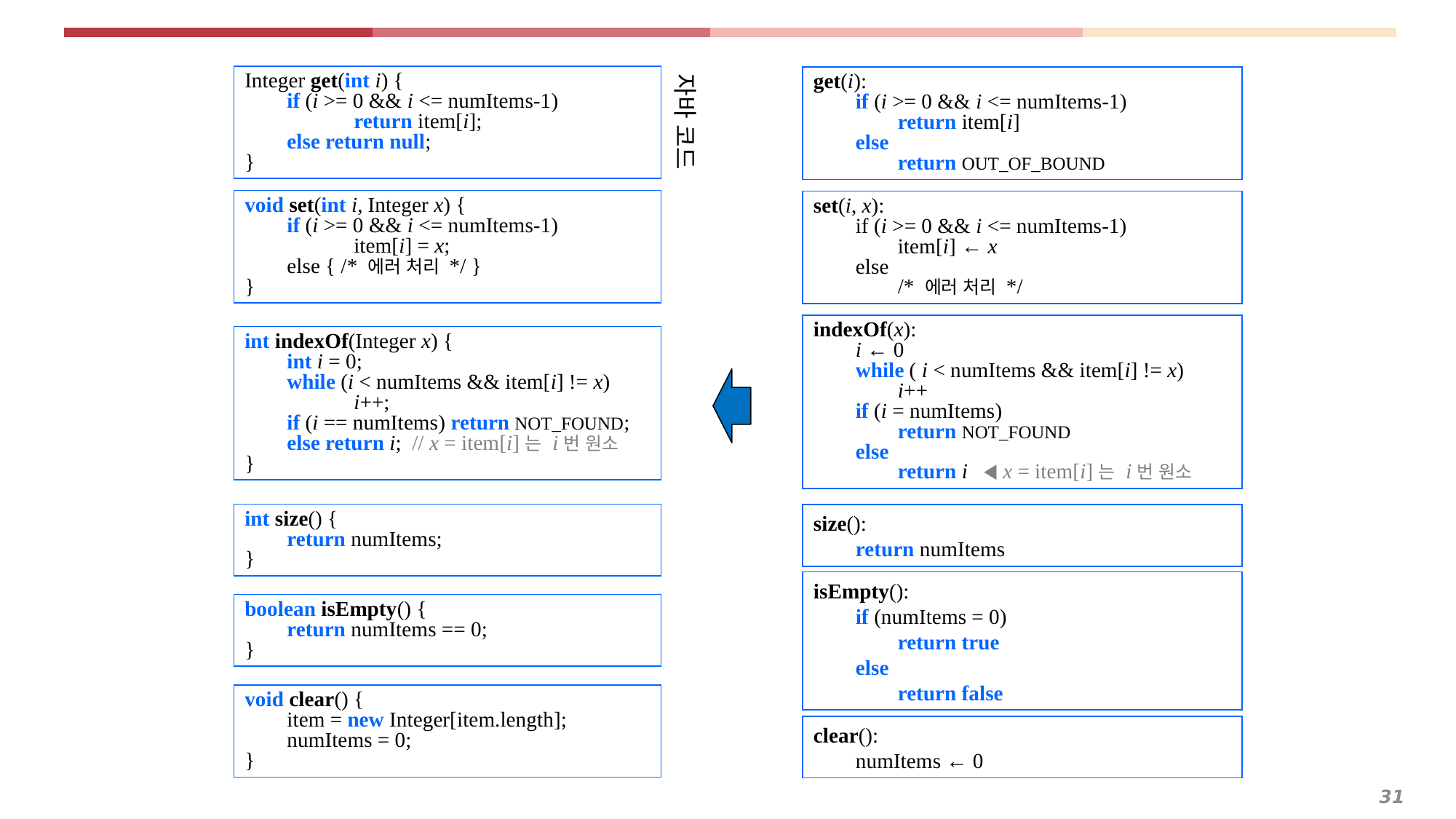

자바 코드
Integer get(int i) {
        if (i >= 0 && i <= numItems-1)
	return item[i];
        else return null;
}
get(i):
        if (i >= 0 && i <= numItems-1)
                return item[i]
        else
                return OUT_OF_BOUND
void set(int i, Integer x) {
        if (i >= 0 && i <= numItems-1)
	item[i] = x;
        else { /* 에러 처리 */ }
}
set(i, x):
        if (i >= 0 && i <= numItems-1)
                item[i] ← x
        else
                /* 에러 처리 */
indexOf(x):
        i ← 0
        while ( i < numItems && item[i] != x)
                i++
        if (i = numItems)
                return NOT_FOUND
        else
                return i   ◀ x = item[i]는 i번 원소
int indexOf(Integer x) {
        int i = 0;
        while (i < numItems && item[i] != x)
	i++;
        if (i == numItems) return NOT_FOUND;
        else return i;  // x = item[i]는 i번 원소
}

int size() {
        return numItems;
}
size():
        return numItems
isEmpty():
        if (numItems = 0)
                return true
        else
                return false
boolean isEmpty() {
        return numItems == 0;
}
void clear() {
        item = new Integer[item.length];
        numItems = 0;
}
clear():
        numItems ← 0